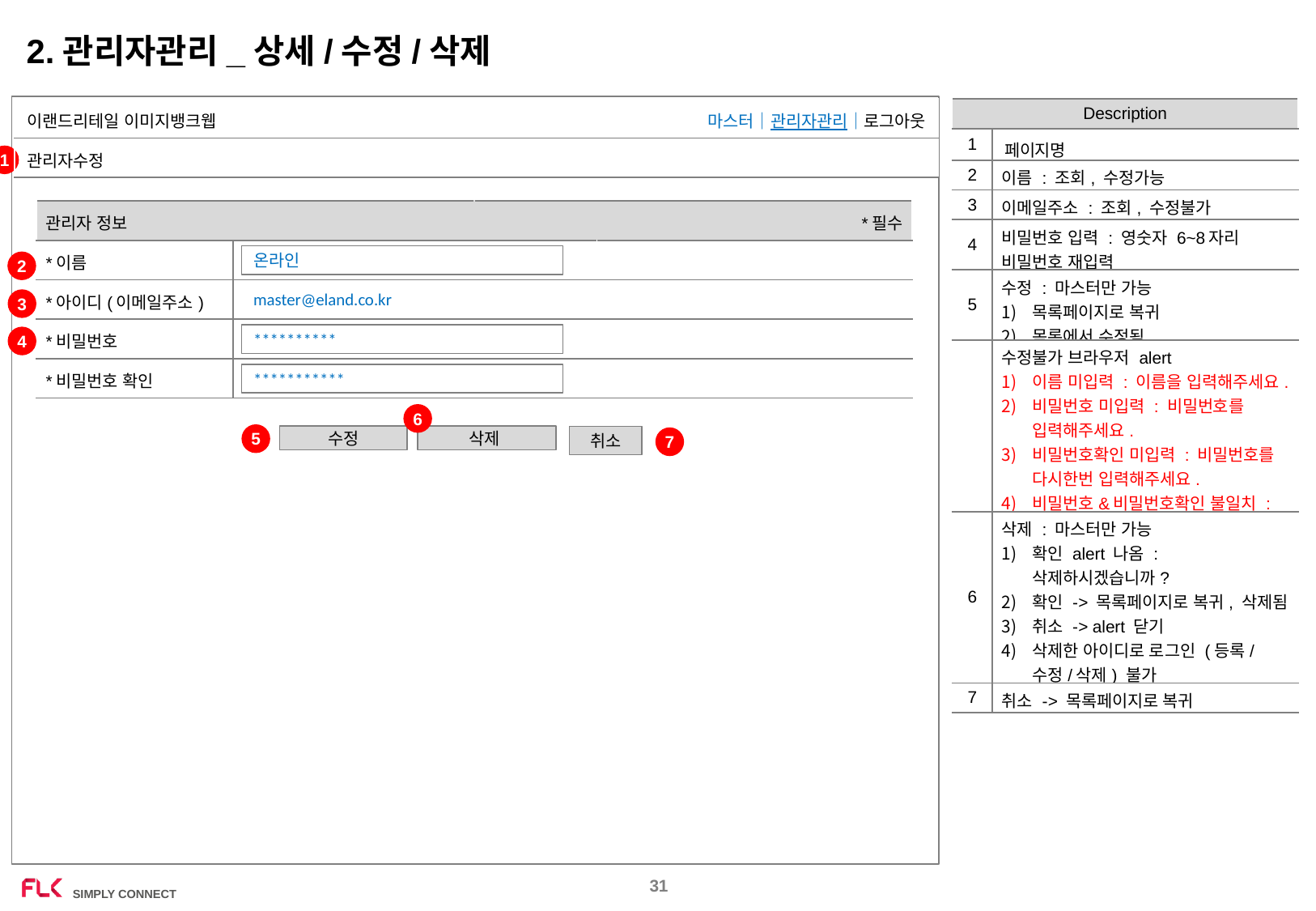

2.관리자관리_상세/수정/삭제
| 이랜드리테일 이미지뱅크웹 | 마스터│관리자관리│로그아웃 |
| --- | --- |
| 관리자수정 |  |
| Description |  |
| --- | --- |
| 1 | 페이지명 |
| 2 | 이름 : 조회, 수정가능 |
| 3 | 이메일주소 : 조회, 수정불가 |
| 4 | 비밀번호 입력 : 영숫자 6~8자리 비밀번호 재입력 |
| 5 | 수정 : 마스터만 가능 목록페이지로 복귀 목록에서 수정됨 |
|  | 수정불가 브라우저 alert 이름 미입력 : 이름을 입력해주세요. 비밀번호 미입력 : 비밀번호를 입력해주세요. 비밀번호확인 미입력 : 비밀번호를 다시한번 입력해주세요. 비밀번호&비밀번호확인 불일치 : 비밀번호를 정확히 입력해주세요. |
| 6 | 삭제 : 마스터만 가능 확인 alert 나옴 : 삭제하시겠습니까? 확인 -> 목록페이지로 복귀, 삭제됨 취소 -> alert 닫기 삭제한 아이디로 로그인 (등록/수정/삭제) 불가 삭제전 등록한 이미지는 유지 |
| 7 | 취소 -> 목록페이지로 복귀 |
1
| 관리자 정보 |  | \*필수 |  |
| --- | --- | --- | --- |
| \*이름 |  |  |  |
| \*아이디(이메일주소) |  |  |  |
| \*비밀번호 |  |  |  |
| \*비밀번호 확인 |  |  |  |
온라인
2
master@eland.co.kr
3
**********
4
***********
6
5
삭제
수정
취소
7